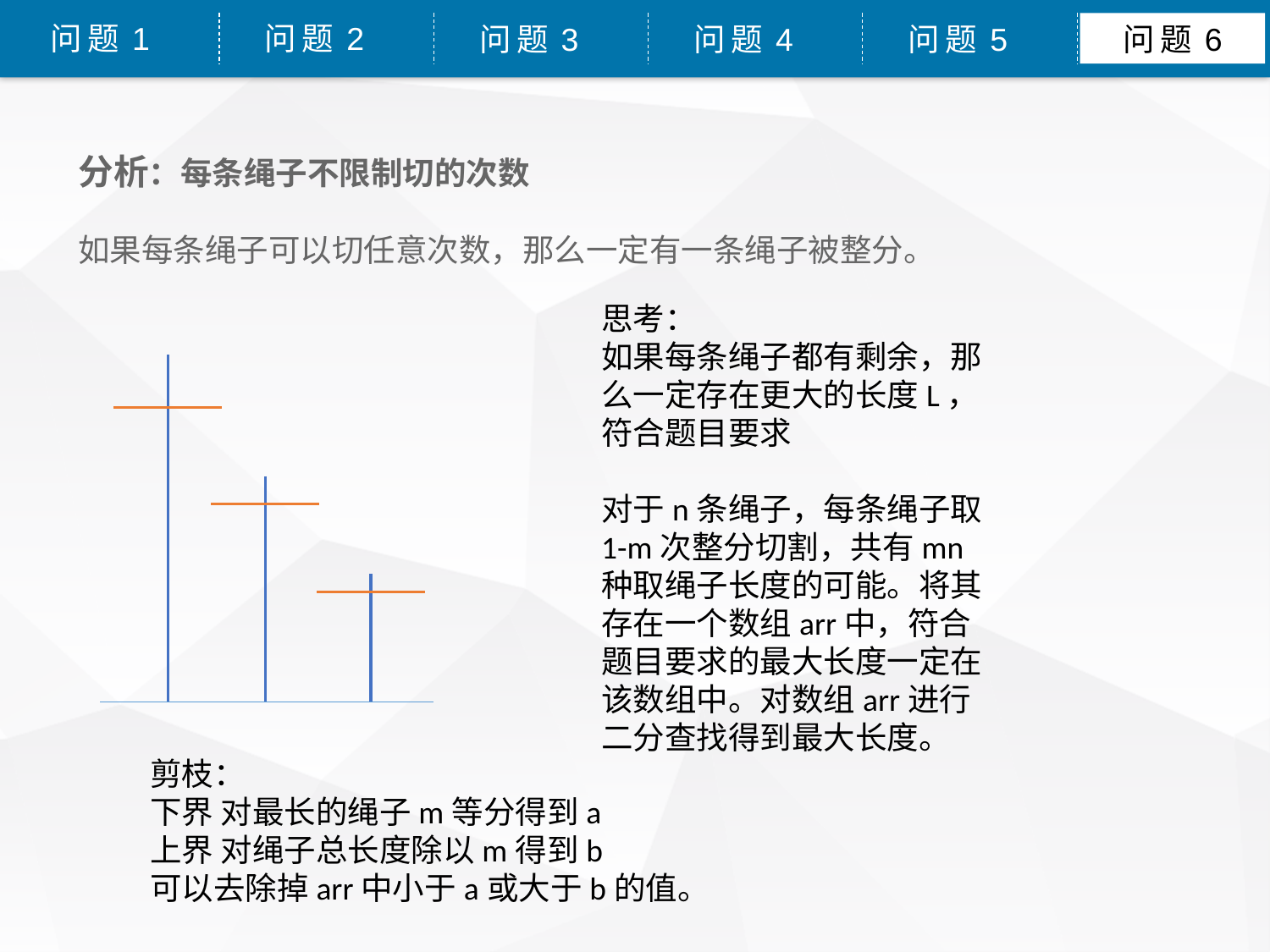

问题1
问题2
问题3
问题4
问题5
问题6
分析：每条绳子不限制切的次数

如果每条绳子可以切任意次数，那么一定有一条绳子被整分。
思考：
如果每条绳子都有剩余，那么一定存在更大的长度L，符合题目要求

对于n条绳子，每条绳子取1-m次整分切割，共有mn种取绳子长度的可能。将其存在一个数组arr中，符合题目要求的最大长度一定在该数组中。对数组arr进行二分查找得到最大长度。
剪枝：
下界 对最长的绳子m等分得到a
上界 对绳子总长度除以m得到b
可以去除掉arr中小于a或大于b的值。